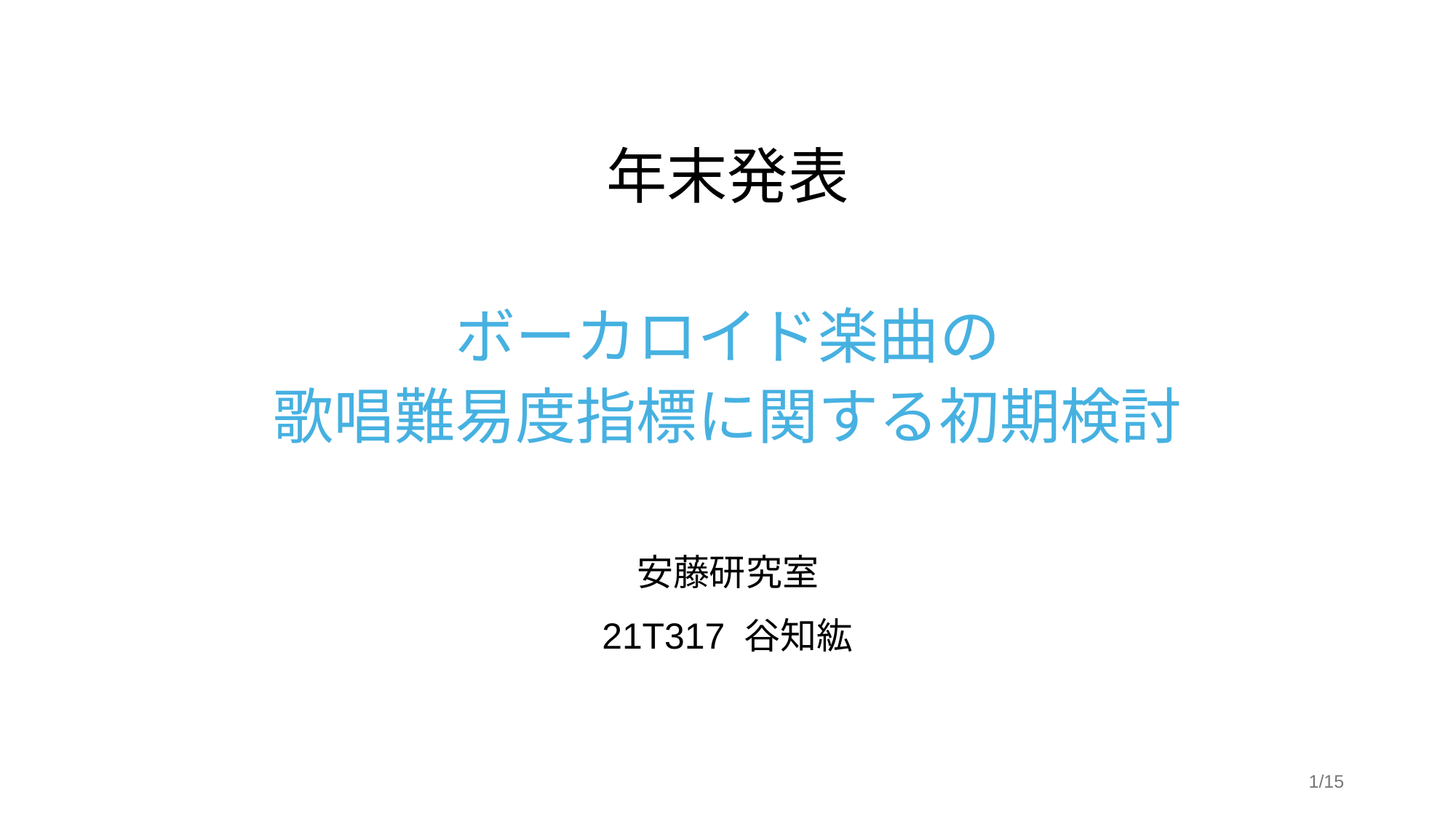

# 年末発表 ボーカロイド楽曲の 歌唱難易度指標に関する初期検討
安藤研究室
21T317 谷知紘
1/15